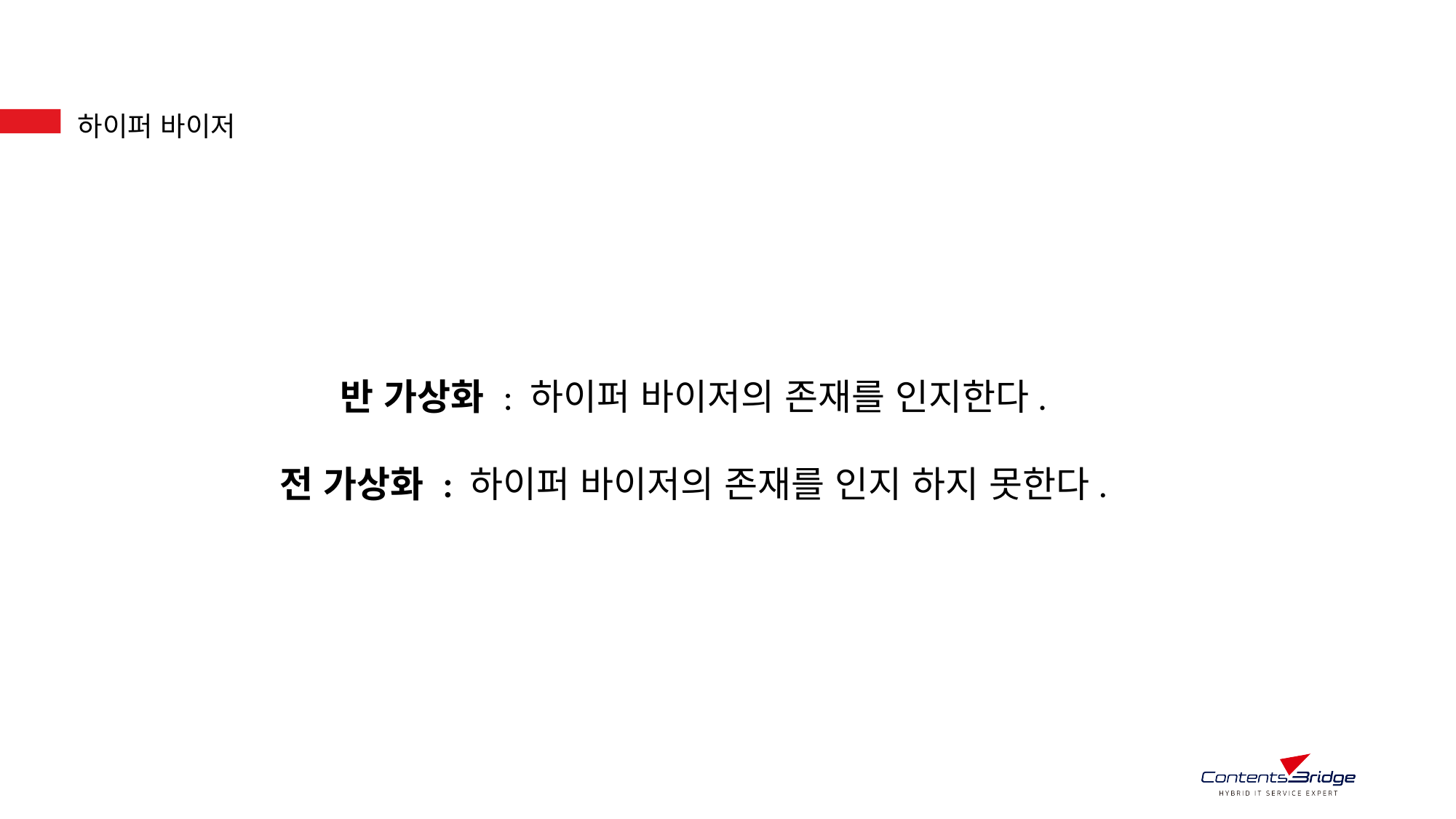

하이퍼 바이저
반 가상화 : 하이퍼 바이저의 존재를 인지한다.

전 가상화 : 하이퍼 바이저의 존재를 인지 하지 못한다.